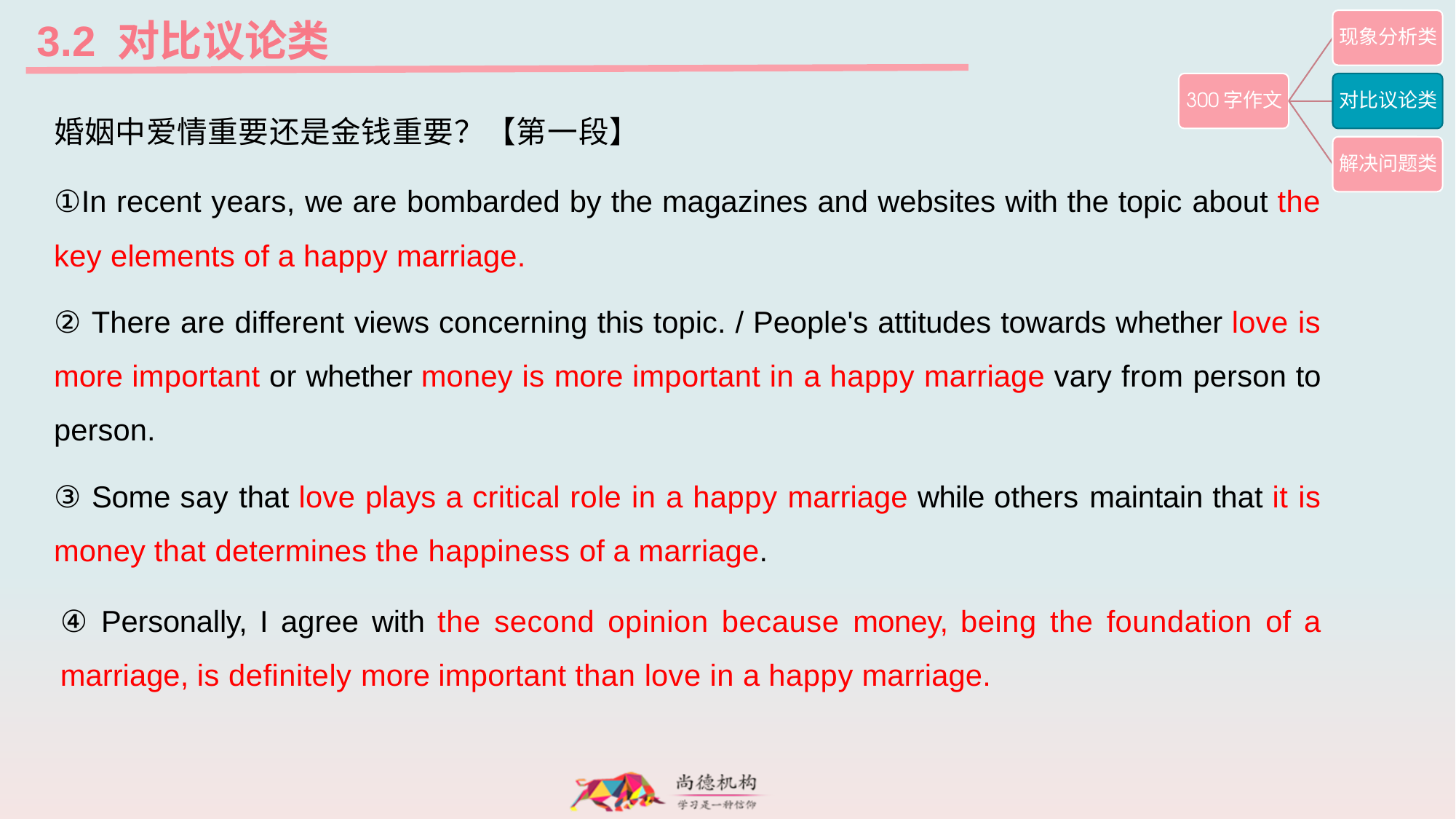

3.2 对比议论类
300字作文

现象分析类

对比议论类

解决问题类
婚姻中爱情重要还是金钱重要？【第一段】
①In recent years, we are bombarded by the magazines and websites with the topic about the key elements of a happy marriage.
② There are different views concerning this topic. / People's attitudes towards whether love is more important or whether money is more important in a happy marriage vary from person to person.
③ Some say that love plays a critical role in a happy marriage while others maintain that it is money that determines the happiness of a marriage.
④ Personally, I agree with the second opinion because money, being the foundation of a marriage, is definitely more important than love in a happy marriage.